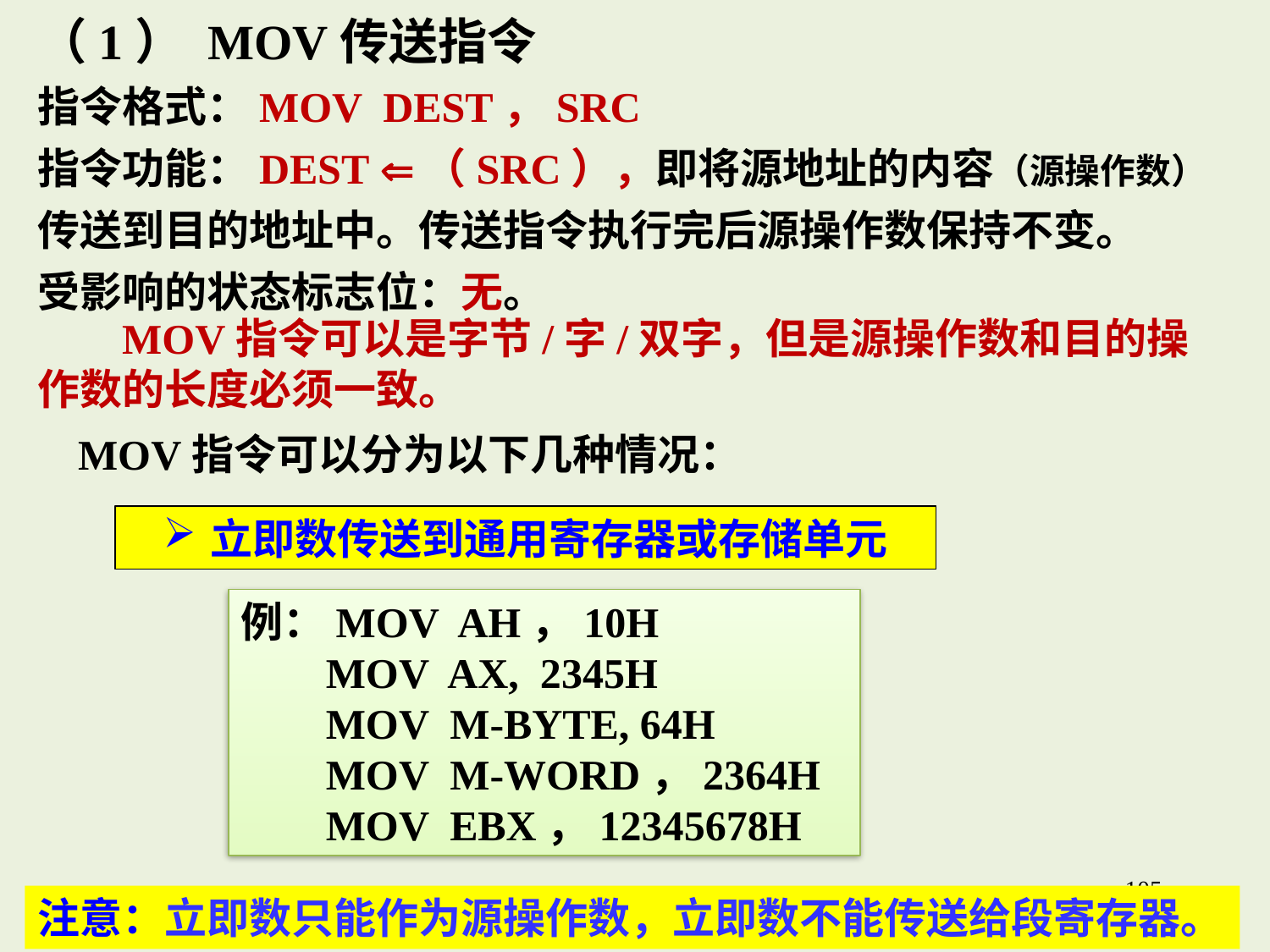

（1） MOV传送指令
指令格式：MOV  DEST，SRC
指令功能：DEST ⇐（SRC），即将源地址的内容（源操作数）传送到目的地址中。传送指令执行完后源操作数保持不变。
受影响的状态标志位：无。
        MOV指令可以是字节/字/双字，但是源操作数和目的操作数的长度必须一致。
 MOV指令可以分为以下几种情况：
立即数传送到通用寄存器或存储单元
例：MOV  AH，10H
        MOV  AX,  2345H
        MOV  M-BYTE, 64H
        MOV  M-WORD，2364H
        MOV  EBX，12345678H
105
105
注意：立即数只能作为源操作数，立即数不能传送给段寄存器。